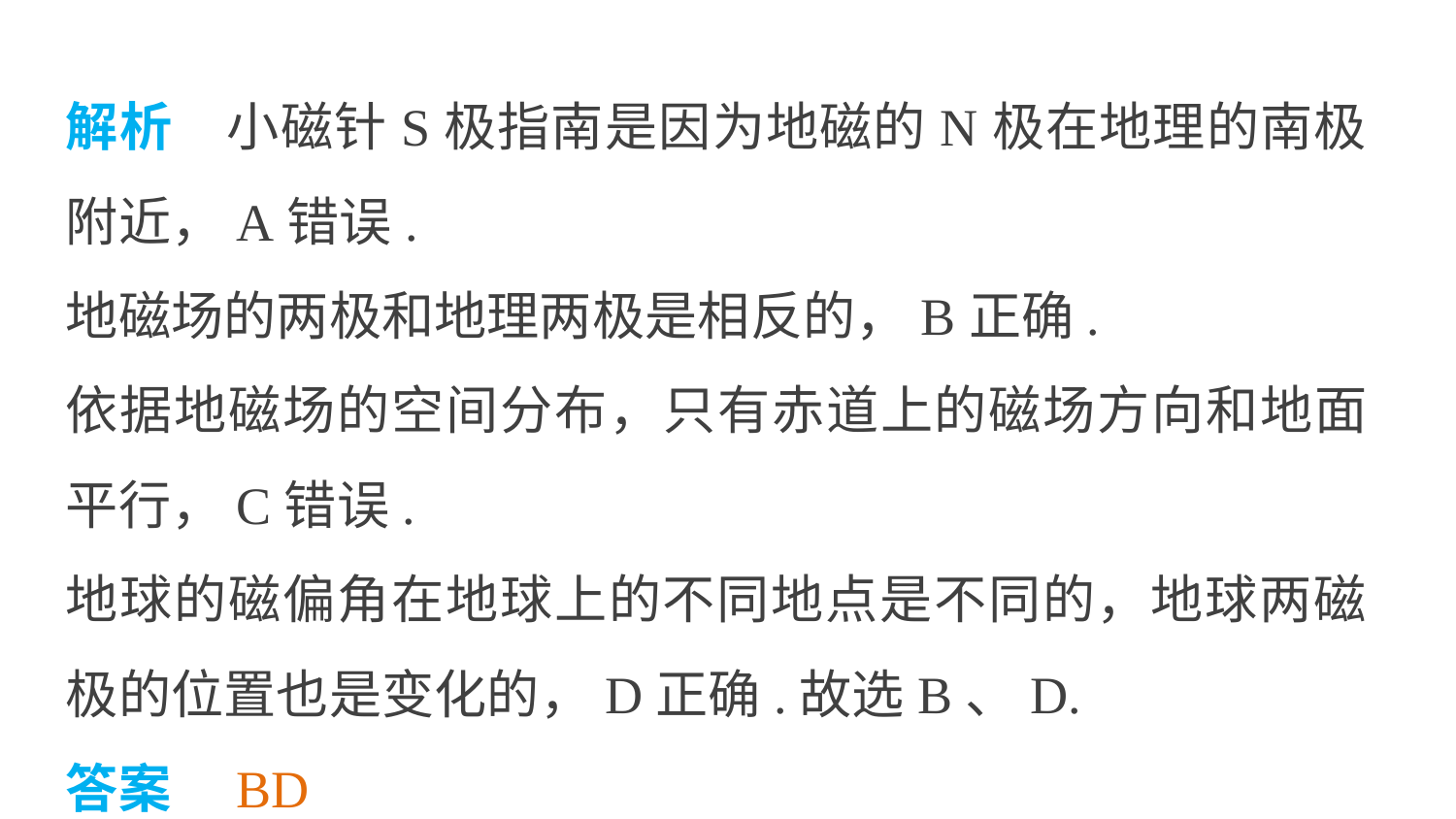

解析　小磁针S极指南是因为地磁的N极在地理的南极附近，A错误.
地磁场的两极和地理两极是相反的，B正确.
依据地磁场的空间分布，只有赤道上的磁场方向和地面平行，C错误.
地球的磁偏角在地球上的不同地点是不同的，地球两磁极的位置也是变化的，D正确.故选B、D.
答案　BD